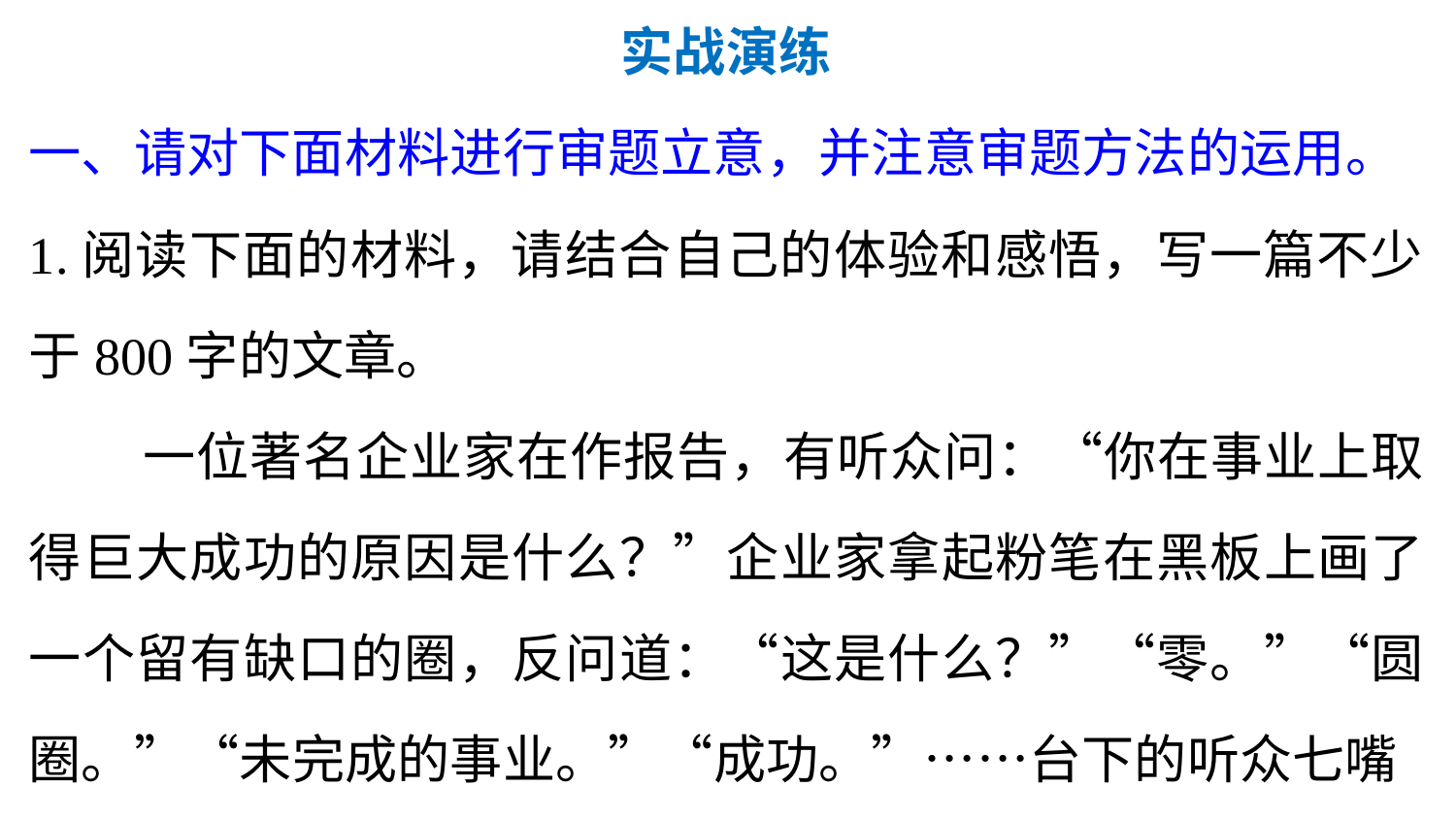

实战演练
一、请对下面材料进行审题立意，并注意审题方法的运用。
1.阅读下面的材料，请结合自己的体验和感悟，写一篇不少于800字的文章。
        一位著名企业家在作报告，有听众问：“你在事业上取得巨大成功的原因是什么？”企业家拿起粉笔在黑板上画了一个留有缺口的圈，反问道：“这是什么？”“零。”“圆圈。”“未完成的事业。”“成功。”……台下的听众七嘴